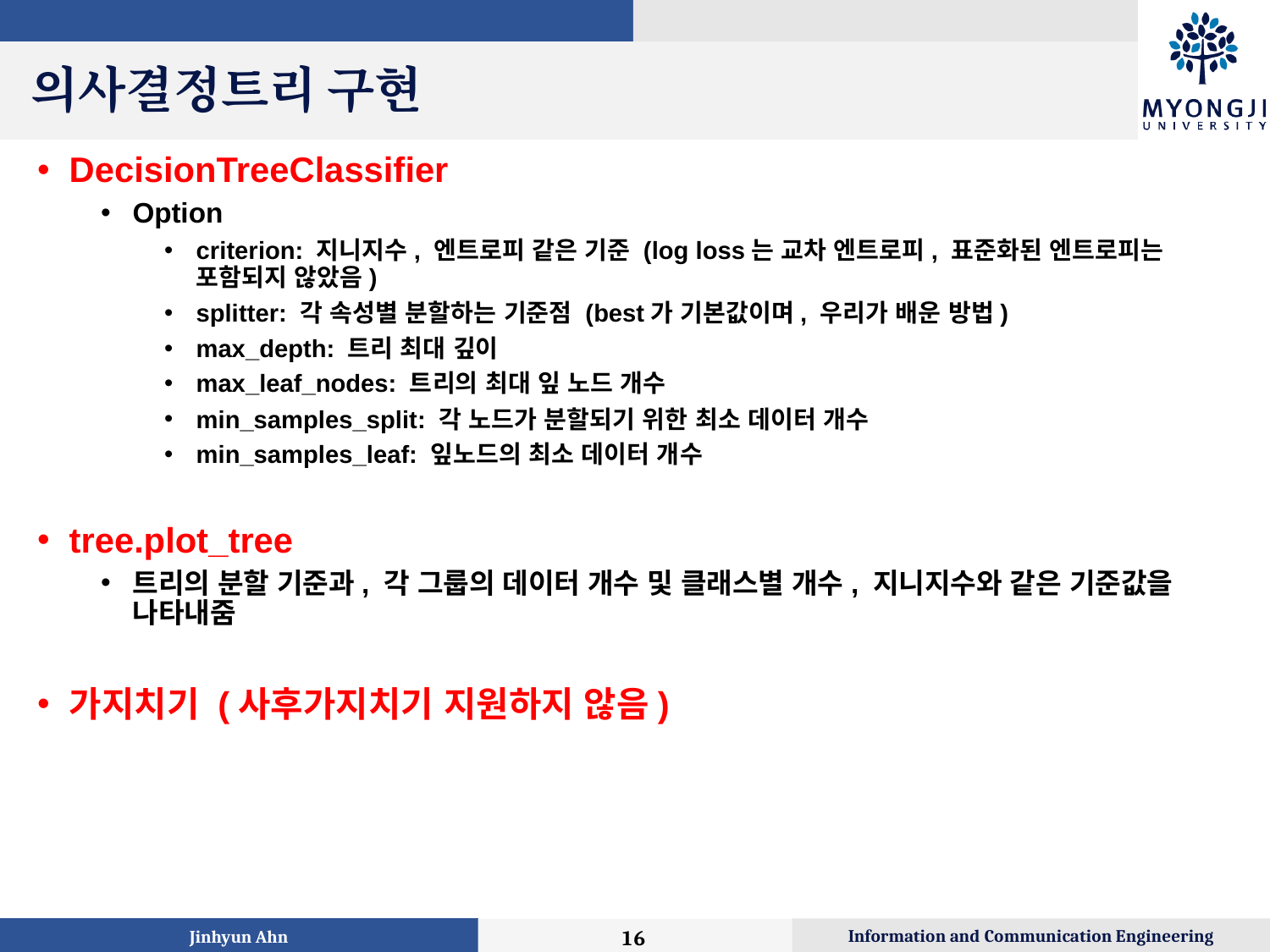

# 의사결정트리 구현
DecisionTreeClassifier
Option
criterion: 지니지수, 엔트로피 같은 기준 (log loss는 교차 엔트로피, 표준화된 엔트로피는 포함되지 않았음)
splitter: 각 속성별 분할하는 기준점 (best가 기본값이며, 우리가 배운 방법)
max_depth: 트리 최대 깊이
max_leaf_nodes: 트리의 최대 잎 노드 개수
min_samples_split: 각 노드가 분할되기 위한 최소 데이터 개수
min_samples_leaf: 잎노드의 최소 데이터 개수

tree.plot_tree
트리의 분할 기준과, 각 그룹의 데이터 개수 및 클래스별 개수, 지니지수와 같은 기준값을 나타내줌

가지치기 (사후가지치기 지원하지 않음)
Jinhyun Ahn
16